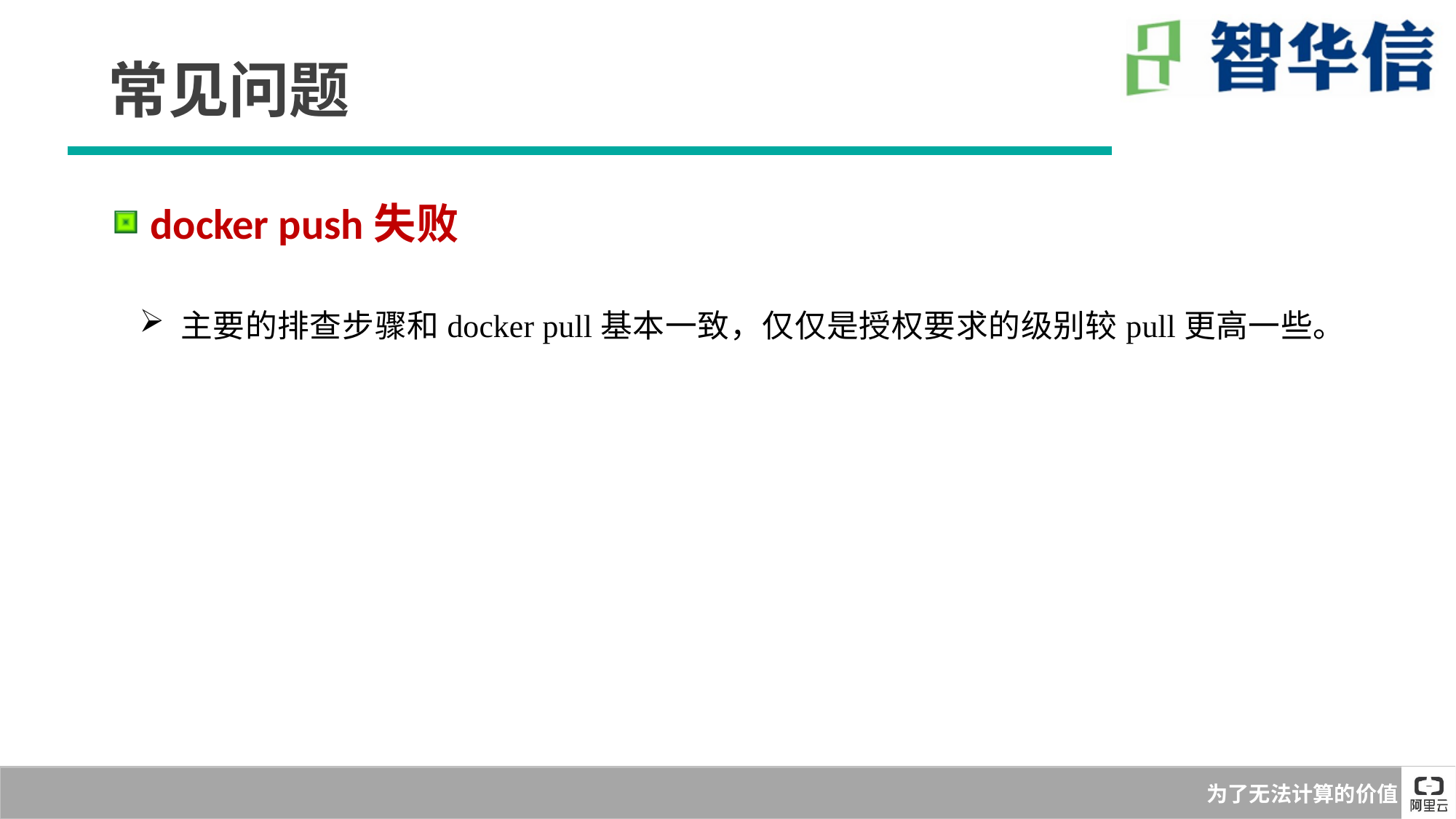

常见问题
 docker push失败
主要的排查步骤和docker pull基本一致，仅仅是授权要求的级别较pull更高一些。